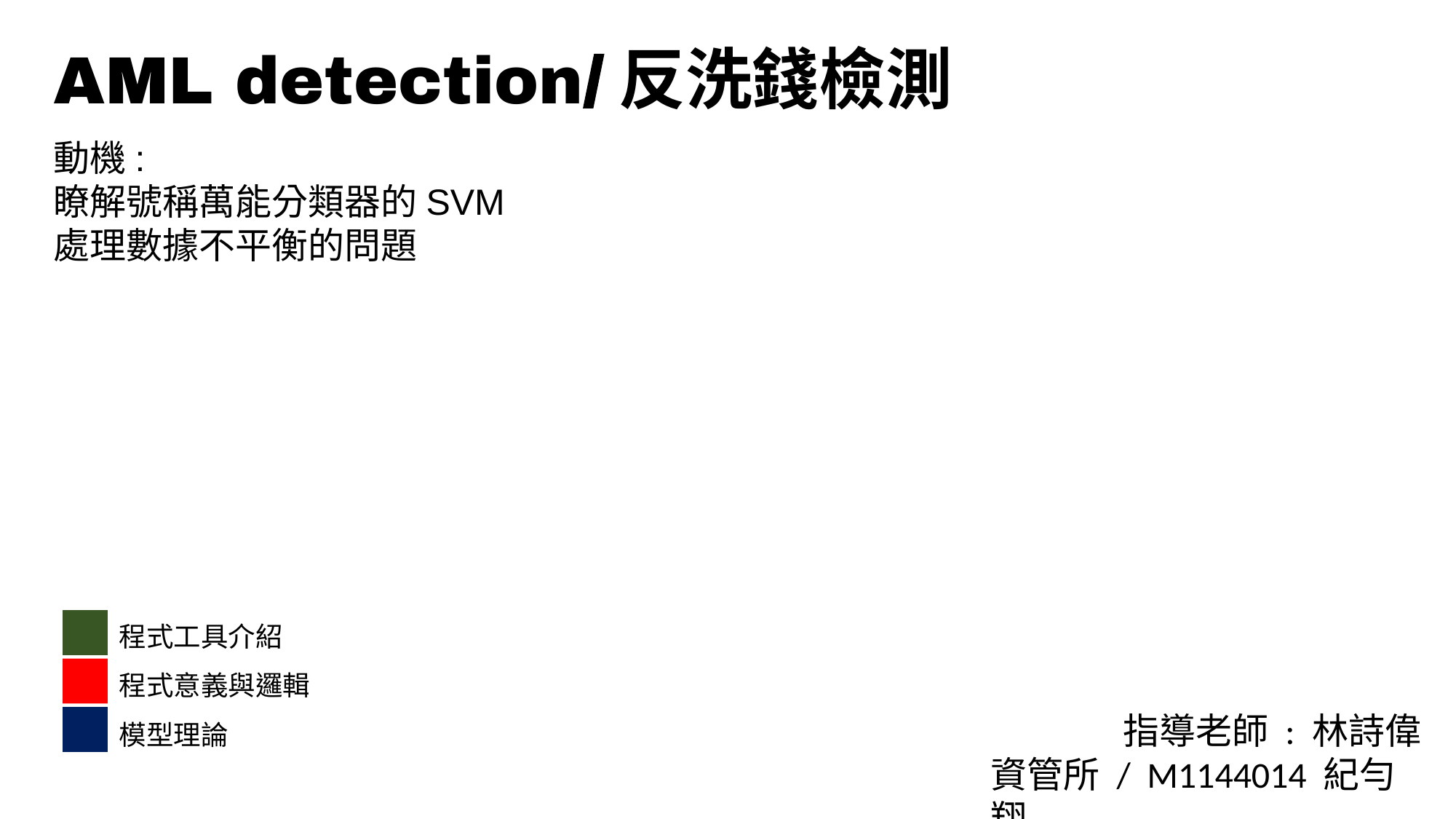

# AML detection/反洗錢檢測
動機:
瞭解號稱萬能分類器的SVM
處理數據不平衡的問題

程式工具介紹
程式意義與邏輯
模型理論

指導老師 : 林詩偉
資管所 /  M1144014 紀勻翔